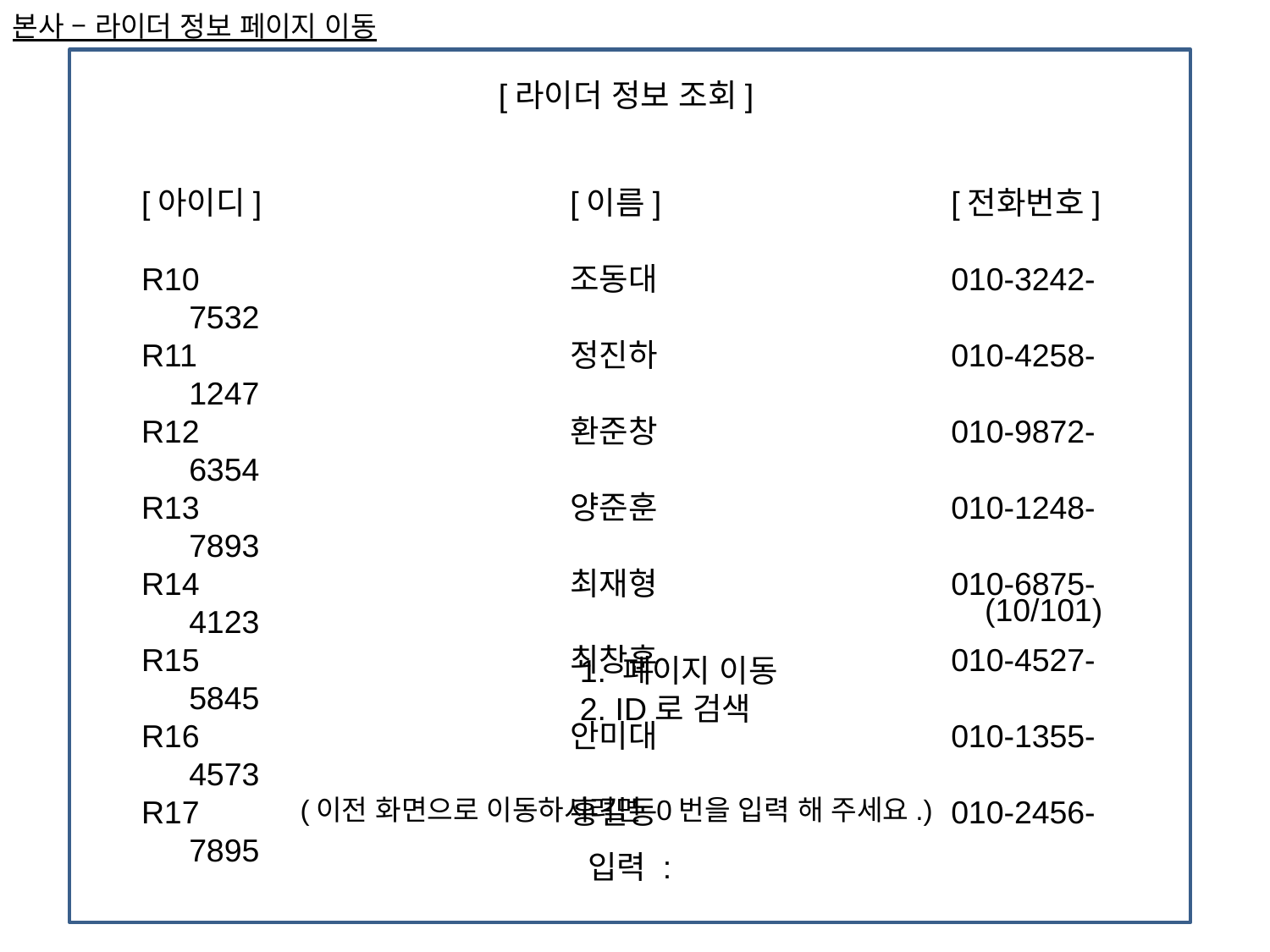

본사 – 라이더 정보 페이지 이동

[라이더 정보 조회]
[아이디]			[이름]			[전화번호]

R10			조동대			010-3242-7532
R11			정진하			010-4258-1247
R12			환준창			010-9872-6354
R13			양준훈			010-1248-7893
R14			최재형			010-6875-4123
R15			최창훈			010-4527-5845
R16			안미대			010-1355-4573
R17			홍길동			010-2456-7895

(10/101)
				1. 페이지 이동
				2. ID로 검색
(이전 화면으로 이동하시려면 0번을 입력 해 주세요.)
입력 :